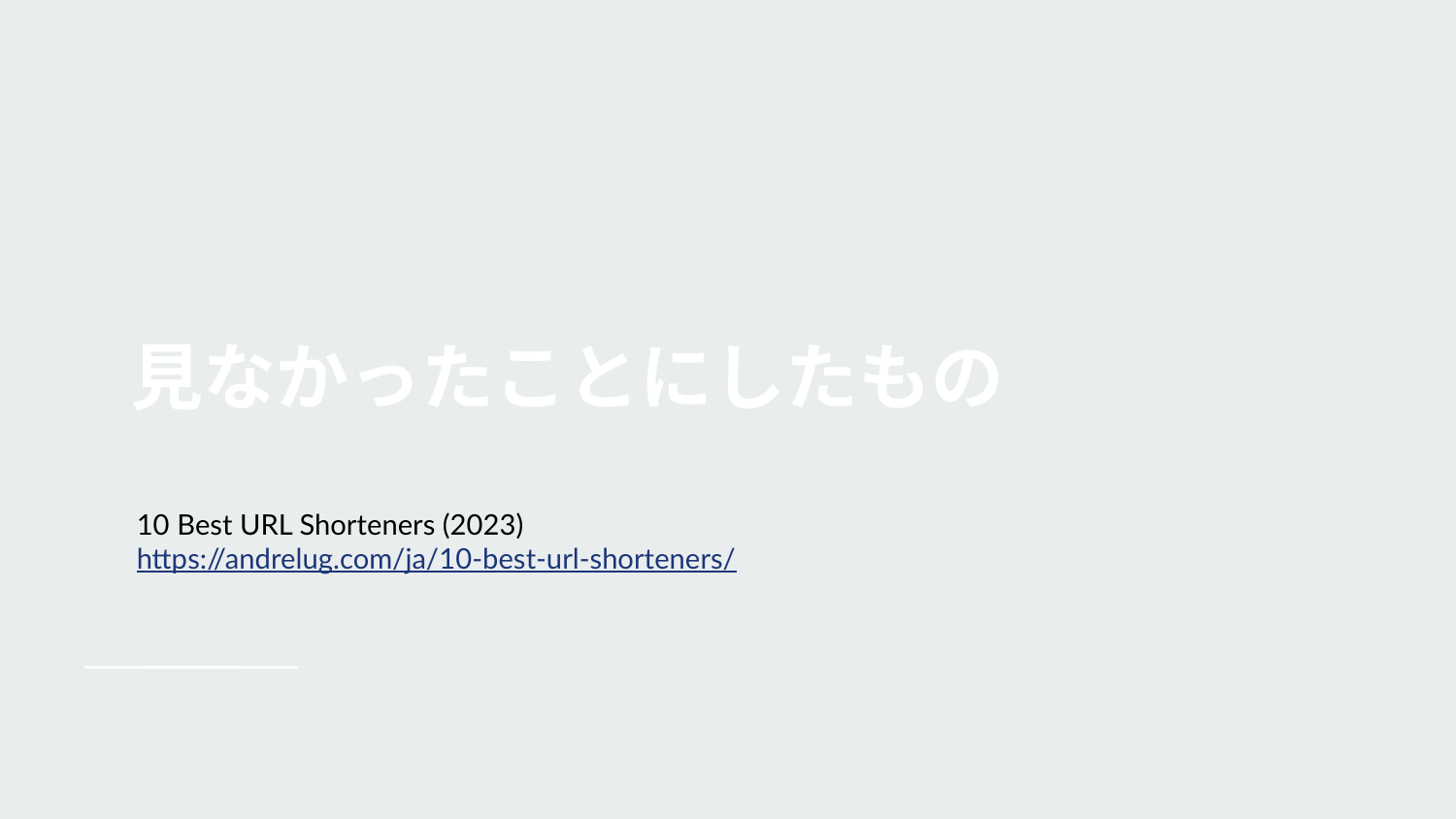

# 見なかったことにしたもの
10 Best URL Shorteners (2023)
https://andrelug.com/ja/10-best-url-shorteners/